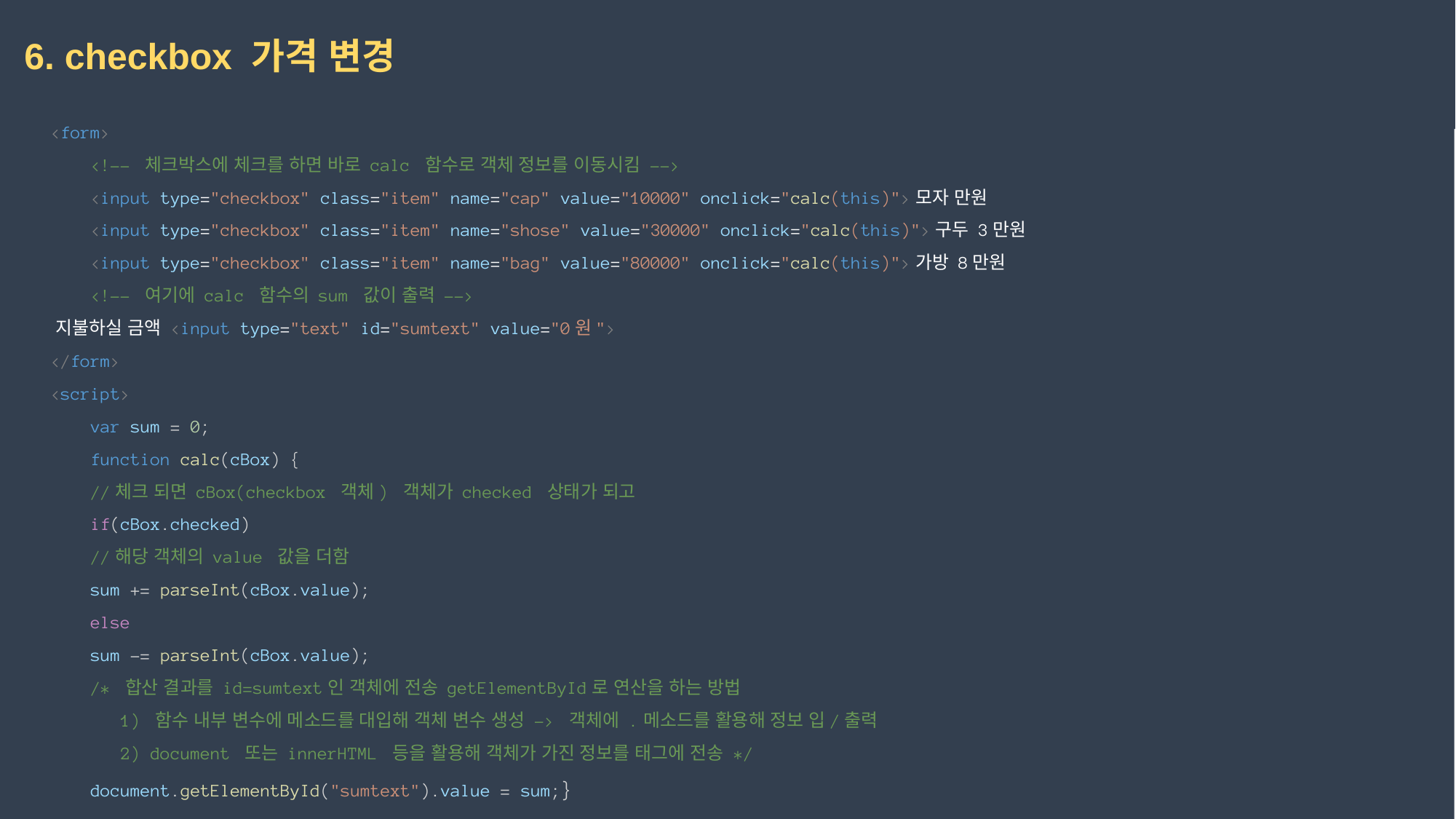

6. checkbox 가격 변경
    <form>
        <!-- 체크박스에 체크를 하면 바로 calc 함수로 객체 정보를 이동시킴 -->
        <input type="checkbox" class="item" name="cap" value="10000" onclick="calc(this)">모자 만원
        <input type="checkbox" class="item" name="shose" value="30000" onclick="calc(this)">구두 3만원
        <input type="checkbox" class="item" name="bag" value="80000" onclick="calc(this)">가방 8만원
        <!-- 여기에 calc 함수의 sum 값이 출력 -->
        지불하실 금액 <input type="text" id="sumtext" value="0원">
    </form>
    <script>
        var sum = 0;
        function calc(cBox) {
        //체크 되면 cBox(checkbox 객체) 객체가 checked 상태가 되고
        if(cBox.checked)
        //해당 객체의 value 값을 더함
        sum += parseInt(cBox.value);
        else
        sum -= parseInt(cBox.value);
        /* 합산 결과를 id=sumtext인 객체에 전송 getElementById로 연산을 하는 방법
           1) 함수 내부 변수에 메소드를 대입해 객체 변수 생성 -> 객체에 .메소드를 활용해 정보 입/출력
           2) document 또는 innerHTML 등을 활용해 객체가 가진 정보를 태그에 전송 */
        document.getElementById("sumtext").value = sum;}
2023-03-20
권민지